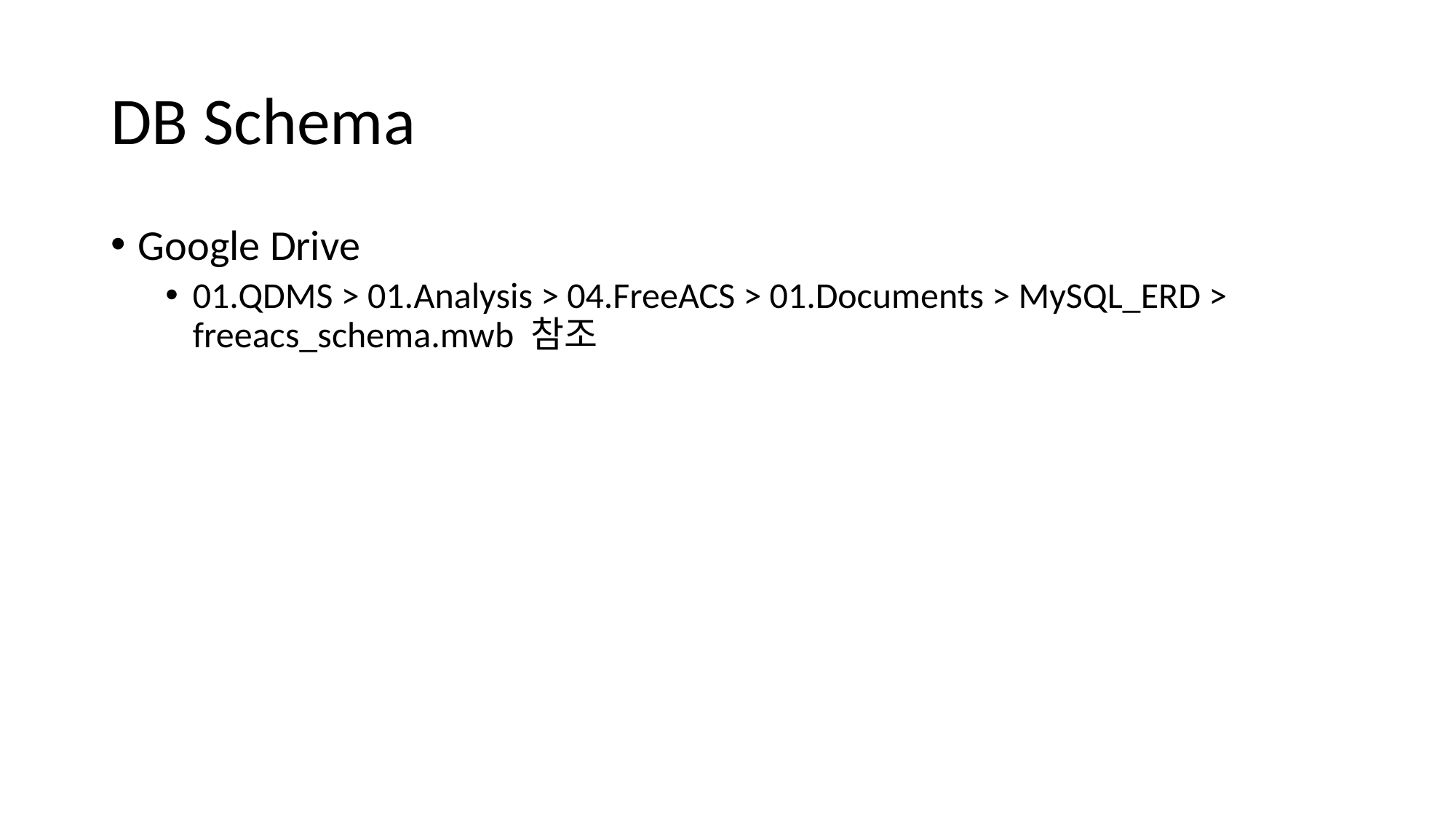

# DB Schema
Google Drive
01.QDMS > 01.Analysis > 04.FreeACS > 01.Documents > MySQL_ERD > freeacs_schema.mwb 참조